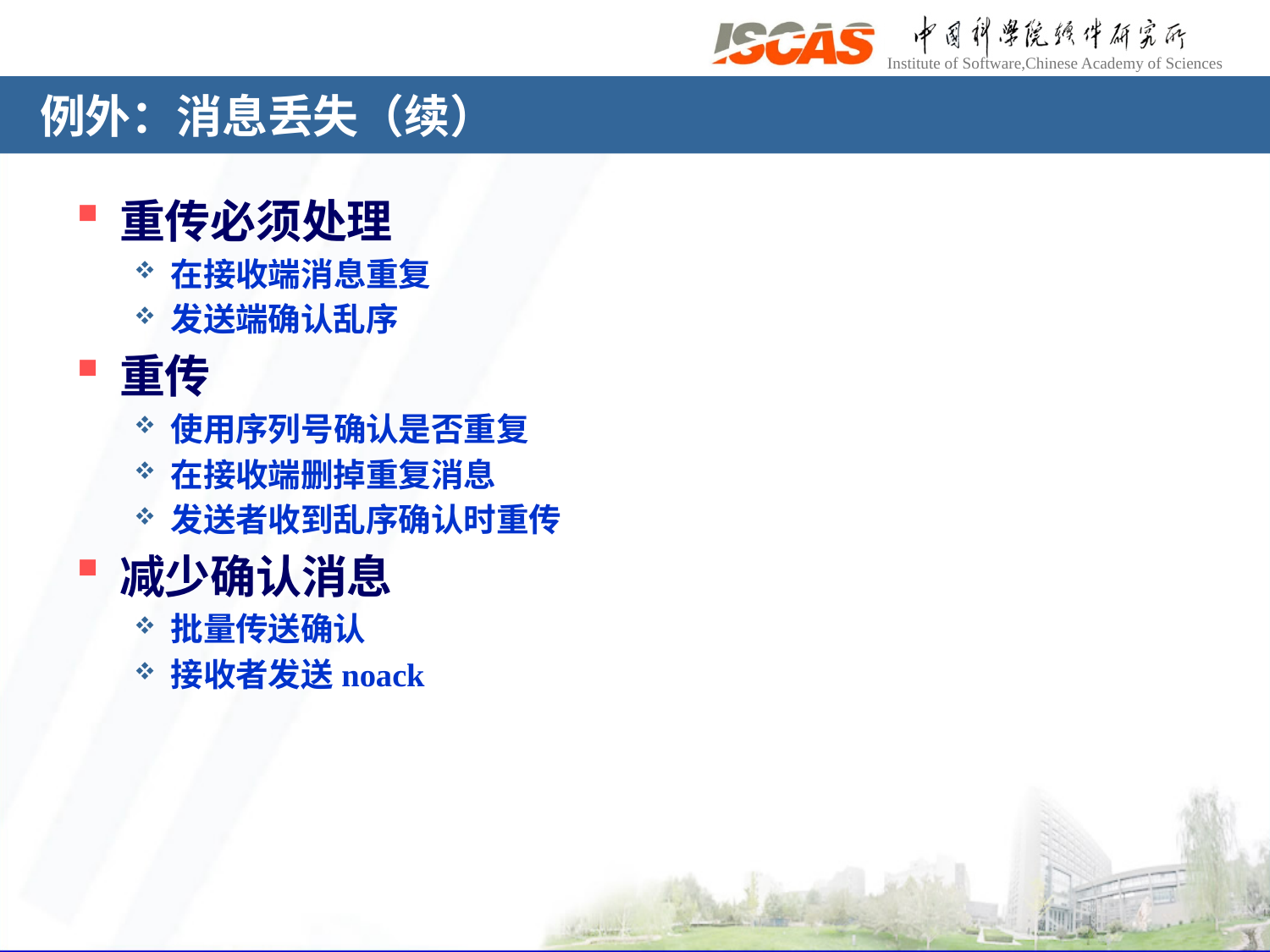

# 例外：消息丢失（续）
重传必须处理
在接收端消息重复
发送端确认乱序
重传
使用序列号确认是否重复
在接收端删掉重复消息
发送者收到乱序确认时重传
减少确认消息
批量传送确认
接收者发送noack